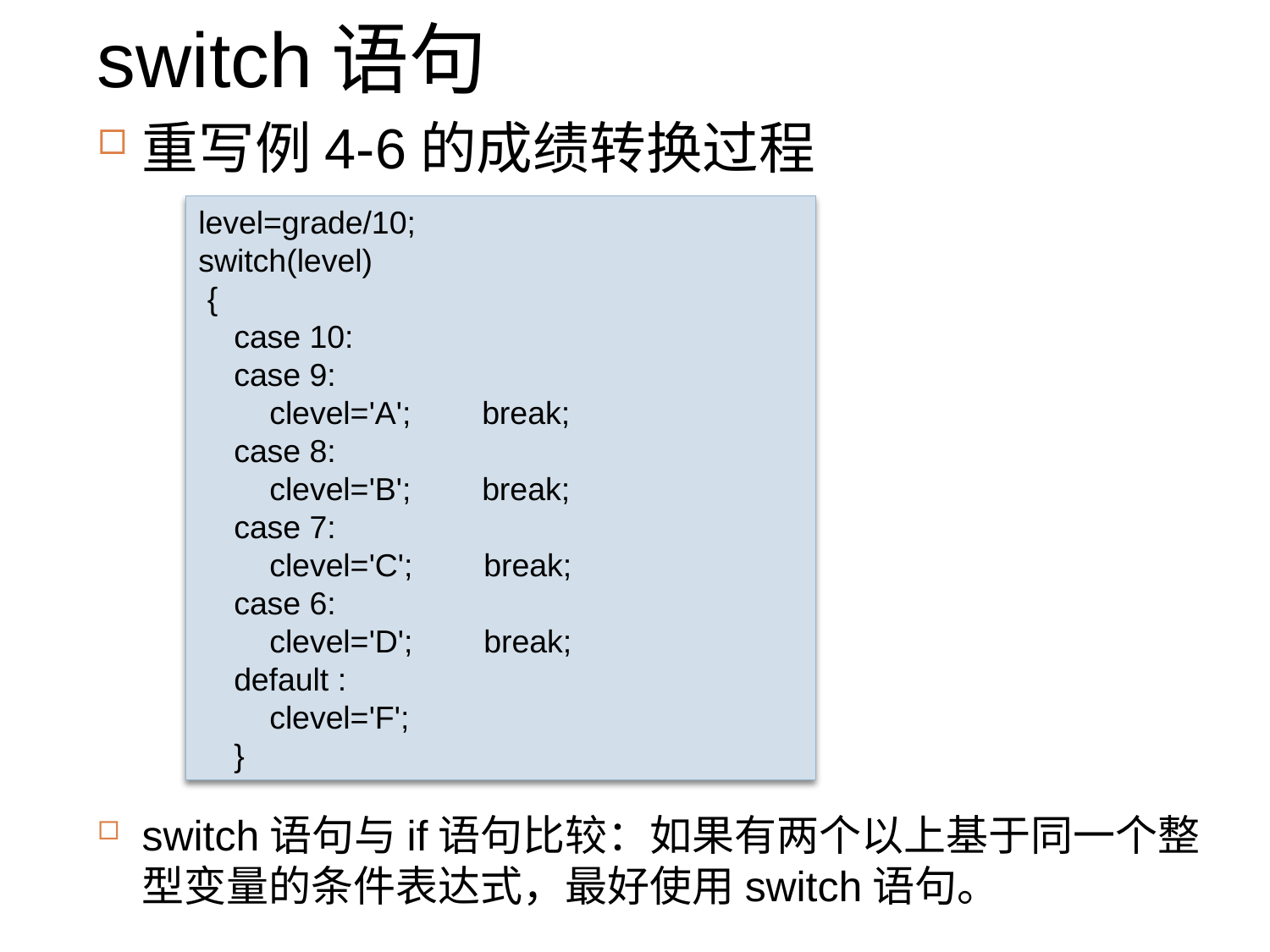

# switch语句
重写例4-6的成绩转换过程

switch语句与if语句比较：如果有两个以上基于同一个整型变量的条件表达式，最好使用switch语句。
level=grade/10;
switch(level)
 {
    case 10:
    case 9:
        clevel='A';        break;
    case 8:
        clevel='B';        break;
    case 7:
        clevel='C';        break;
    case 6:
        clevel='D';        break;
    default :
        clevel='F';
    }